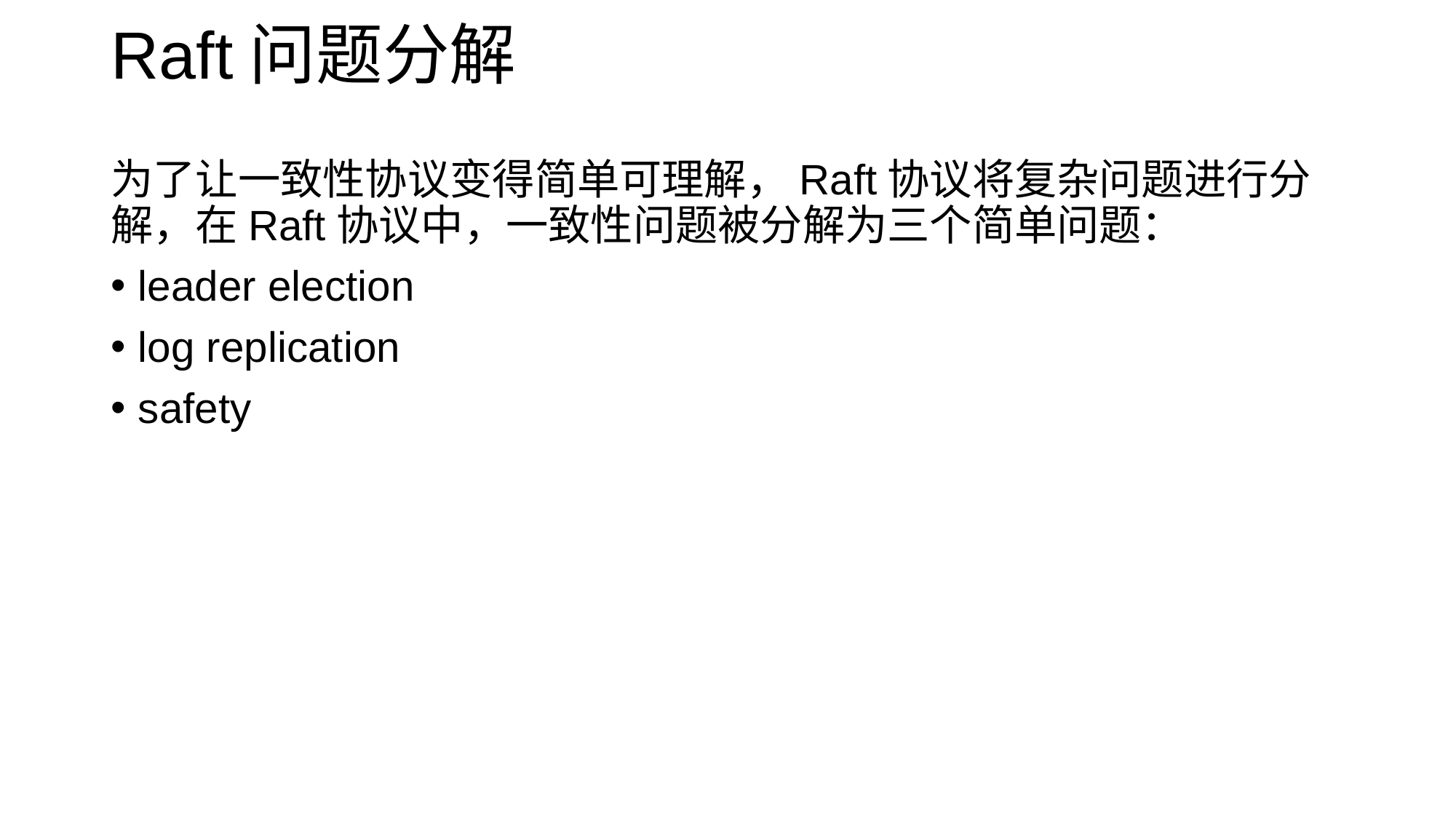

# Raft问题分解
为了让一致性协议变得简单可理解，Raft协议将复杂问题进行分解，在Raft协议中，一致性问题被分解为三个简单问题：
leader election
log replication
safety